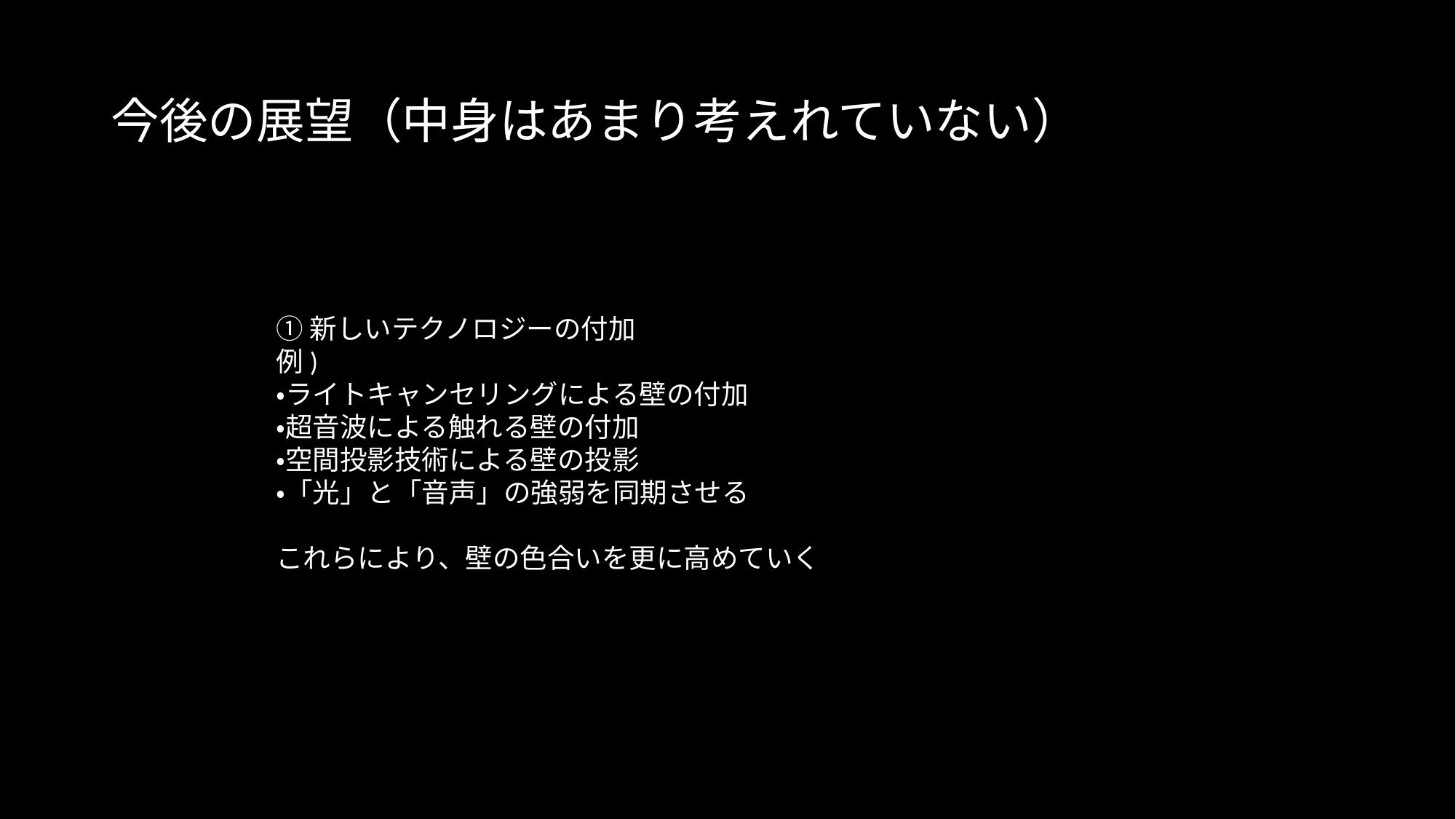

# 今後の展望（中身はあまり考えれていない）
①新しいテクノロジーの付加
例)
・ライトキャンセリングによる壁の付加
・超音波による触れる壁の付加
・空間投影技術による壁の投影
・「光」と「音声」の強弱を同期させる

これらにより、壁の色合いを更に高めていく